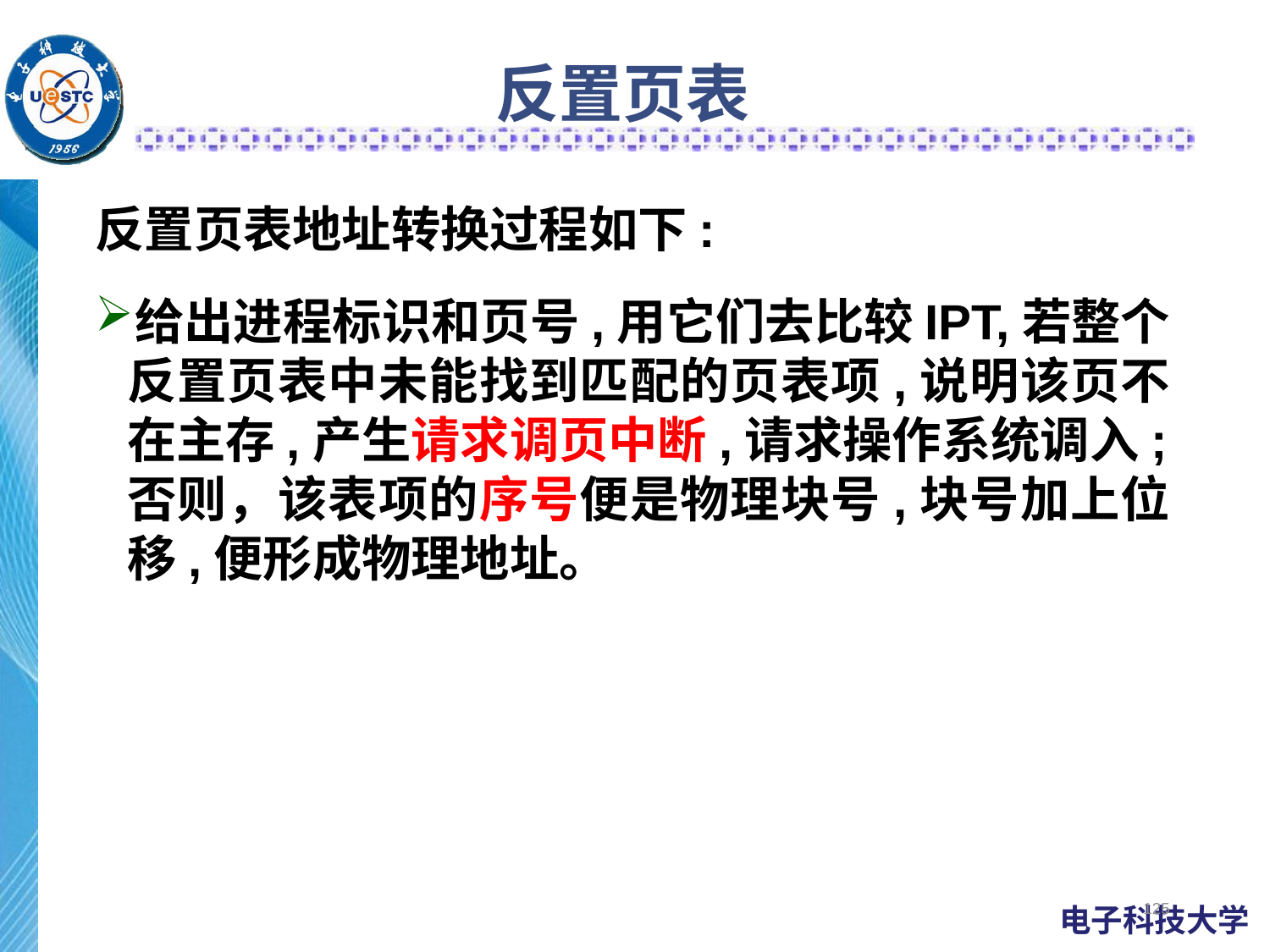

# 反置页表
反置页表地址转换过程如下:
给出进程标识和页号,用它们去比较IPT,若整个反置页表中未能找到匹配的页表项,说明该页不在主存,产生请求调页中断,请求操作系统调入;否则，该表项的序号便是物理块号,块号加上位移,便形成物理地址。

125